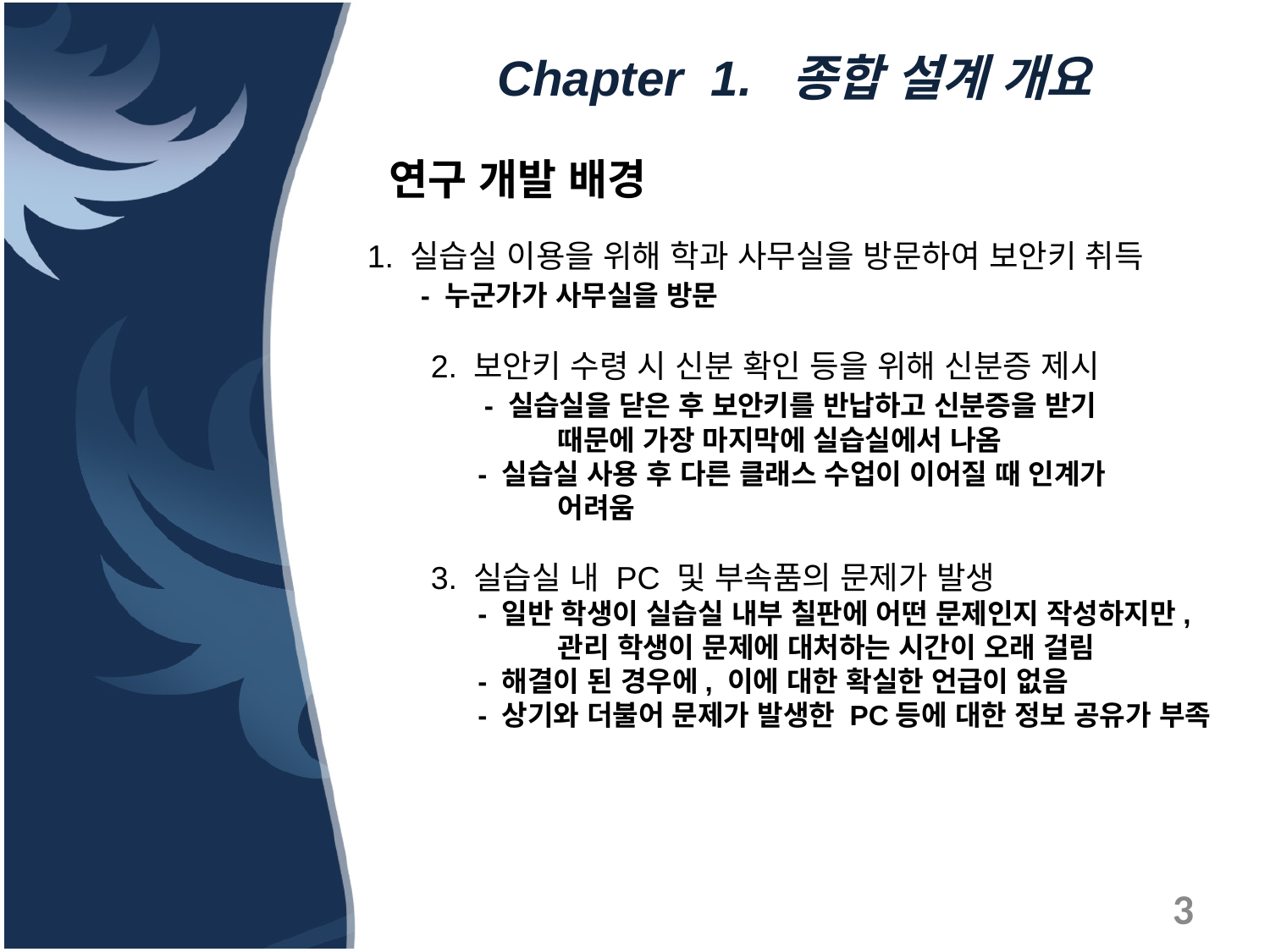

# Chapter  1.  종합 설계 개요
연구 개발 배경
1. 실습실 이용을 위해 학과 사무실을 방문하여 보안키 취득
      - 누군가가 사무실을 방문

2. 보안키 수령 시 신분 확인 등을 위해 신분증 제시
      - 실습실을 닫은 후 보안키를 반납하고 신분증을 받기
	때문에 가장 마지막에 실습실에서 나옴
      - 실습실 사용 후 다른 클래스 수업이 이어질 때 인계가
	어려움

3. 실습실 내 PC 및 부속품의 문제가 발생
      - 일반 학생이 실습실 내부 칠판에 어떤 문제인지 작성하지만,
	관리 학생이 문제에 대처하는 시간이 오래 걸림
      - 해결이 된 경우에, 이에 대한 확실한 언급이 없음
      - 상기와 더불어 문제가 발생한 PC등에 대한 정보 공유가 부족

3